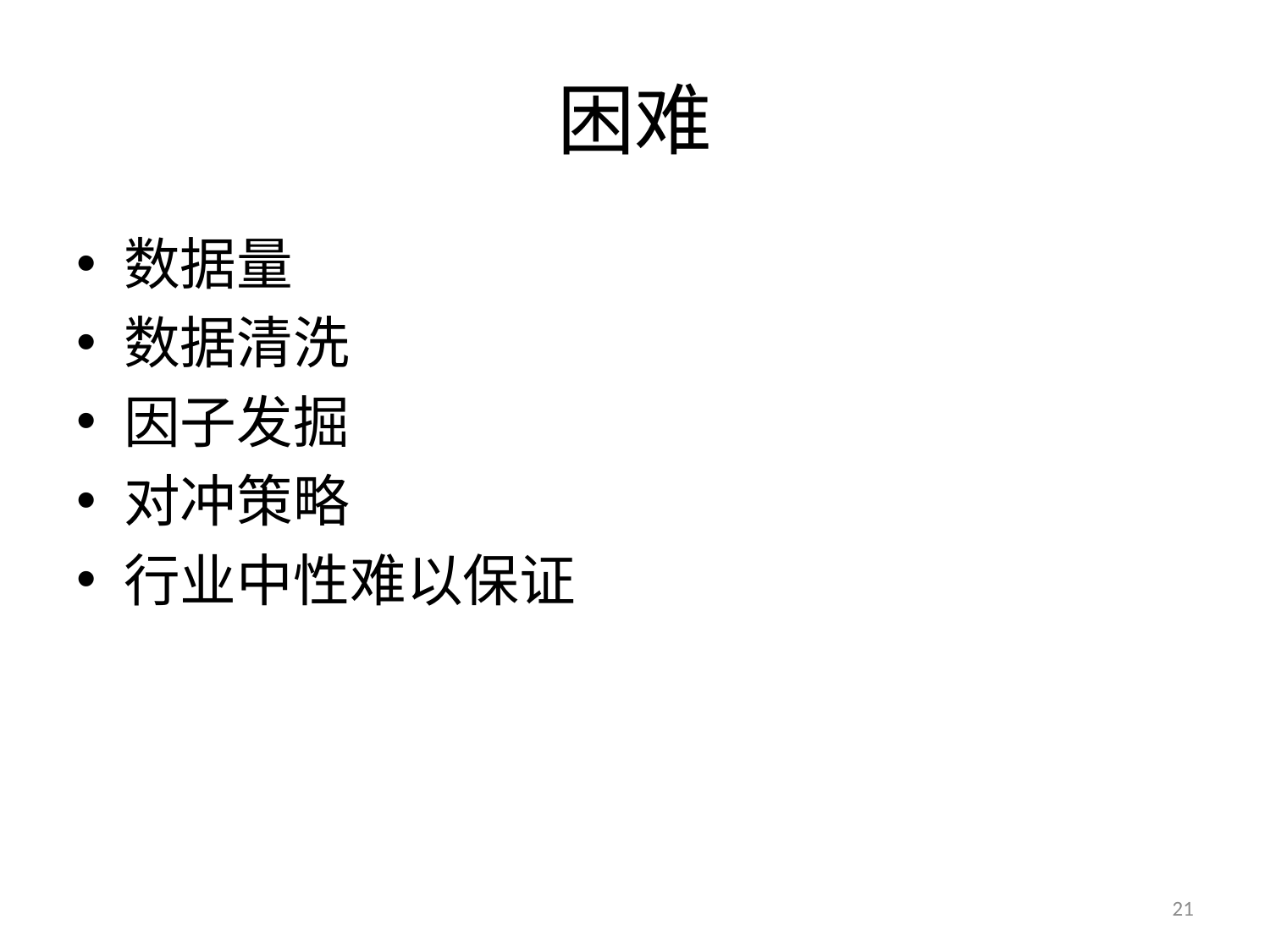

# 困难
数据量
数据清洗
因子发掘
对冲策略
行业中性难以保证
21